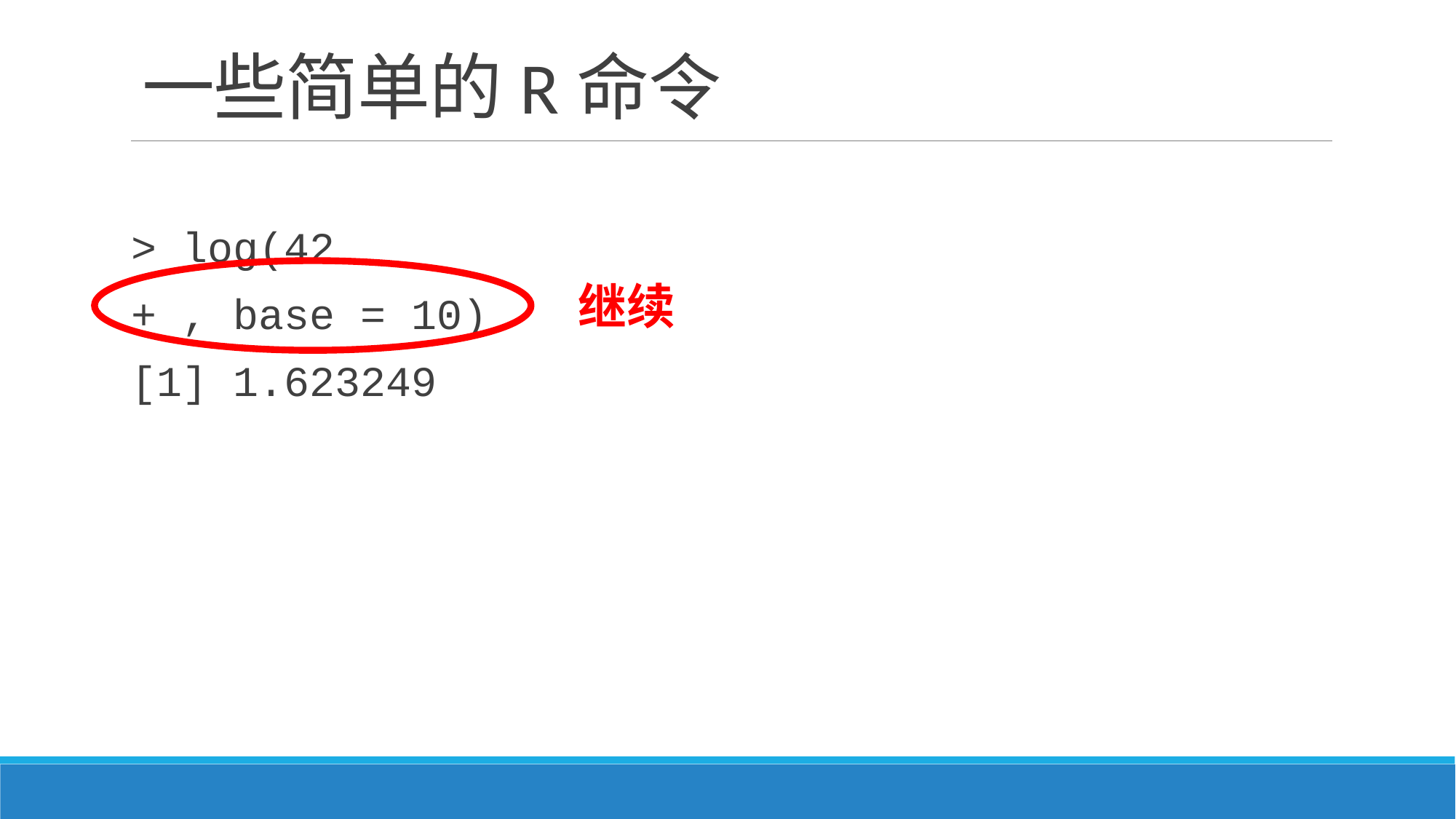

# 一些简单的R命令

> log(42
+ , base = 10)
[1] 1.623249

继续